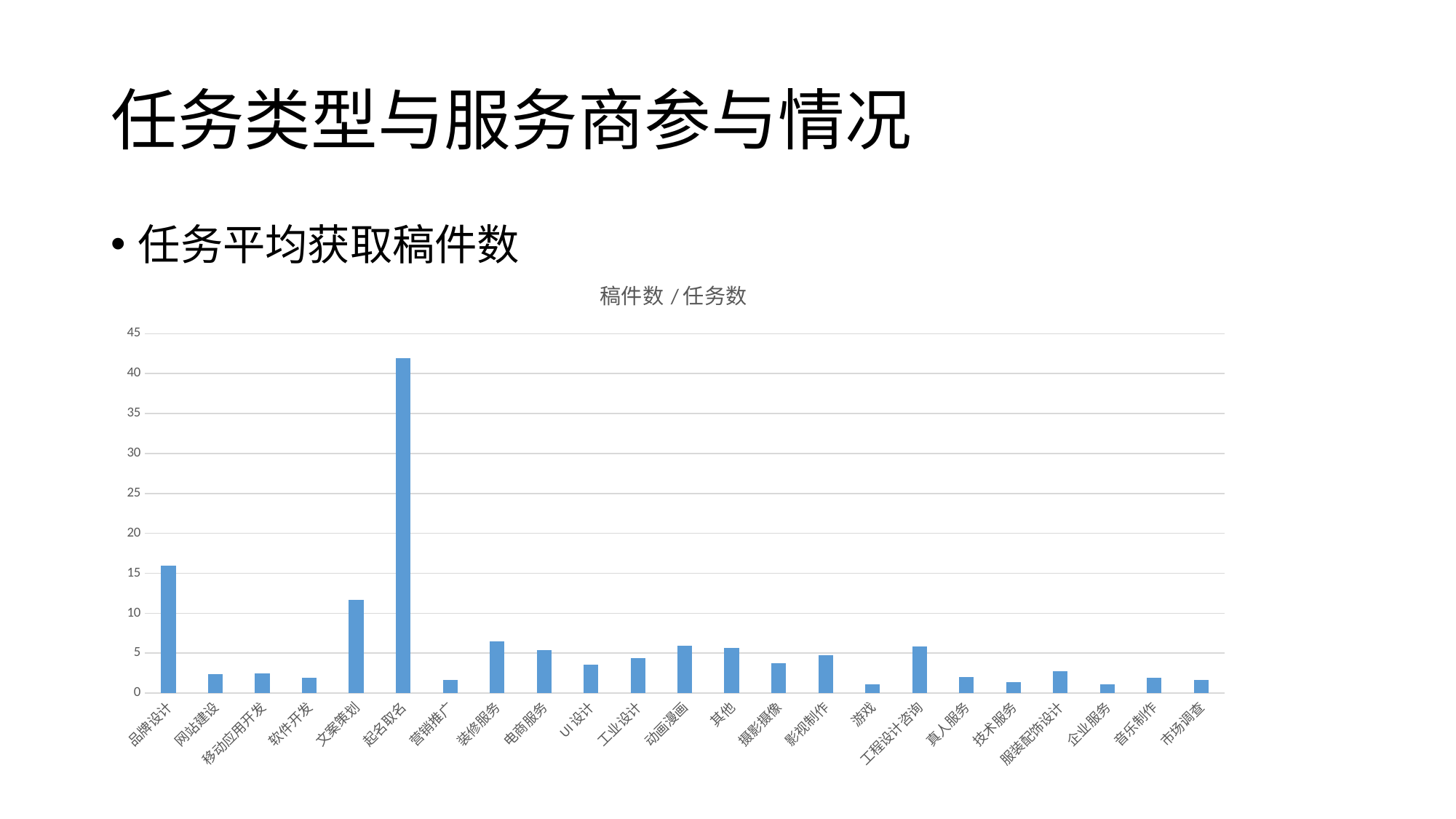

# 任务类型与服务商参与情况
任务平均获取稿件数

### Chart:

| Category | 稿件数/任务数 |
|---|---|
| 品牌设计 | 15.96190959878111 |
| 网站建设 | 2.361199176817398 |
| 移动应用开发 | 2.507484396487887 |
| 软件开发 | 1.893497947016143 |
| 文案策划 | 11.66910435166955 |
| 起名取名 | 41.93952546296295 |
| 营销推广 | 1.678128218963065 |
| 装修服务 | 6.495634041444024 |
| 电商服务 | 5.410734500898977 |
| UI设计 | 3.575597063469938 |
| 工业设计 | 4.332414962382108 |
| 动画漫画 | 5.958387657540197 |
| 其他 | 5.604308797127468 |
| 摄影摄像 | 3.694880546075085 |
| 影视制作 | 4.782905086523334 |
| 游戏 | 1.113653136531365 |
| 工程设计咨询 | 5.802146955395147 |
| 真人服务 | 2.024490680537494 |
| 技术服务 | 1.348470806302132 |
| 服装配饰设计 | 2.720736779560308 |
| 企业服务 | 1.056878306878307 |
| 音乐制作 | 1.955631399317405 |
| 市场调查 | 1.621621621621622 |